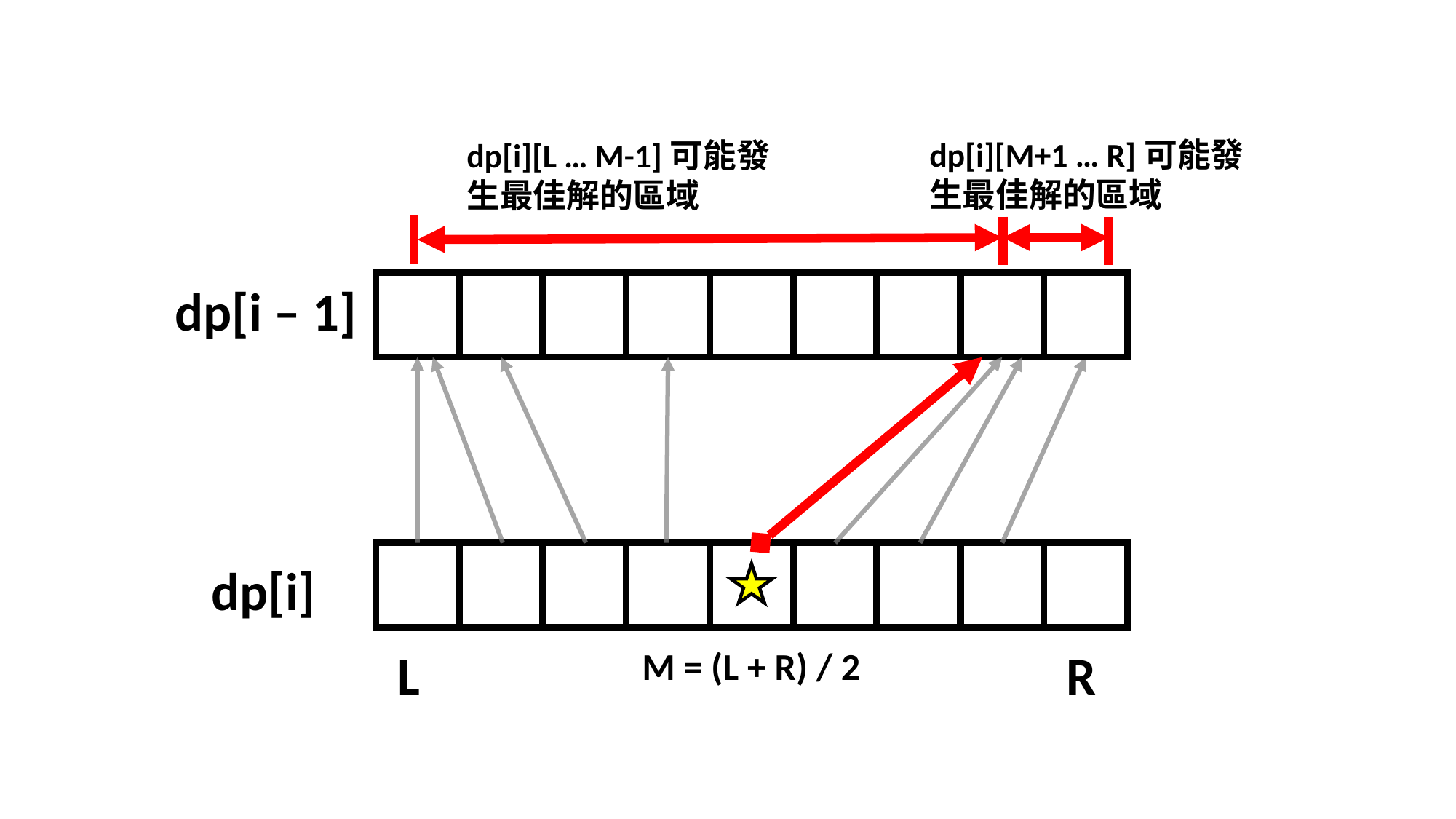

dp[i][M+1 … R]可能發
生最佳解的區域
dp[i][L … M-1]可能發
生最佳解的區域

dp[i – 1]

dp[i]

L
M = (L + R) / 2
R